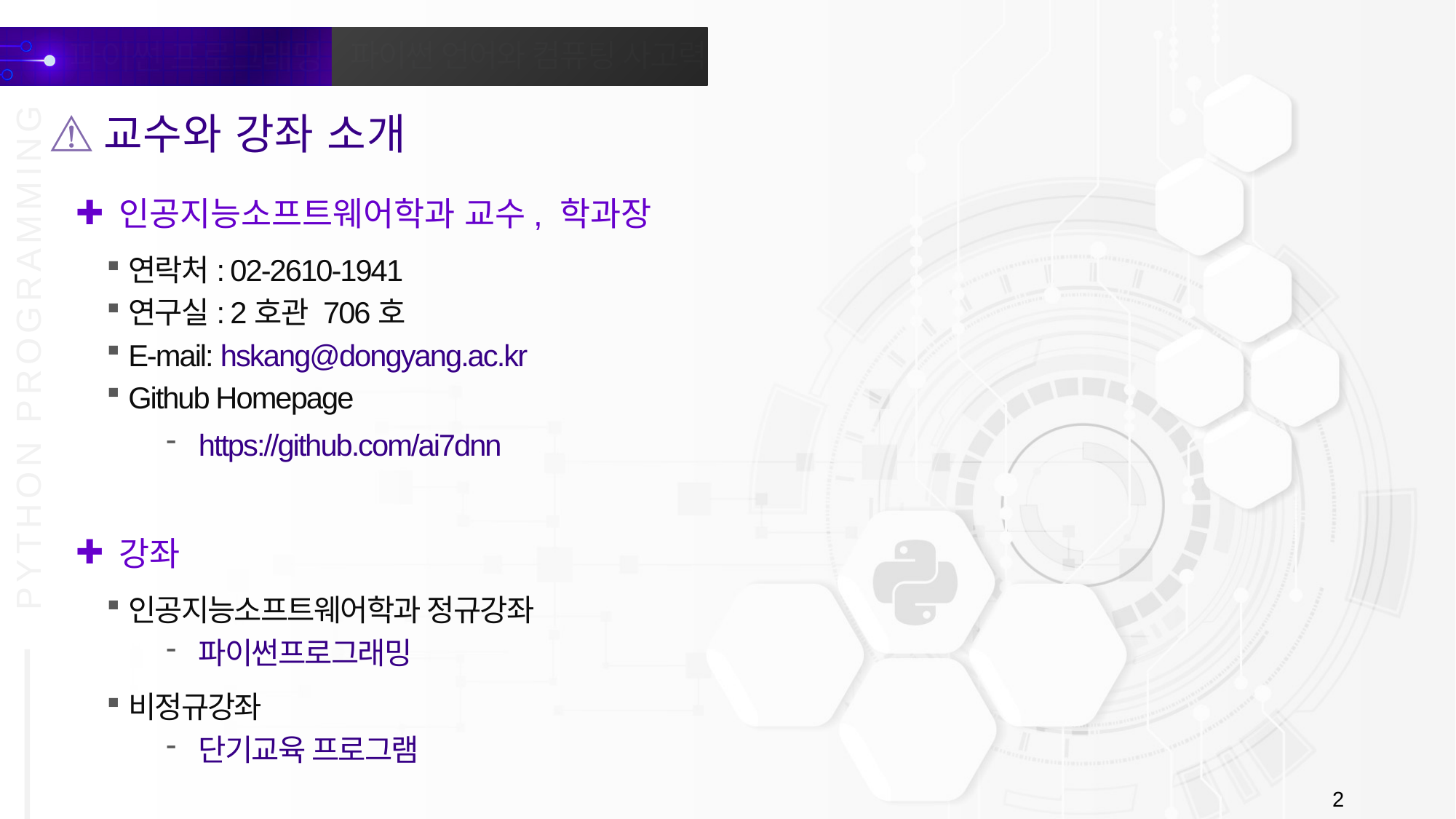

교수와 강좌 소개
인공지능소프트웨어학과 교수, 학과장
연락처: 02-2610-1941
연구실: 2호관 706호
E-mail: hskang@dongyang.ac.kr
Github Homepage
https://github.com/ai7dnn
강좌
인공지능소프트웨어학과 정규강좌
파이썬프로그래밍
비정규강좌
단기교육 프로그램
2